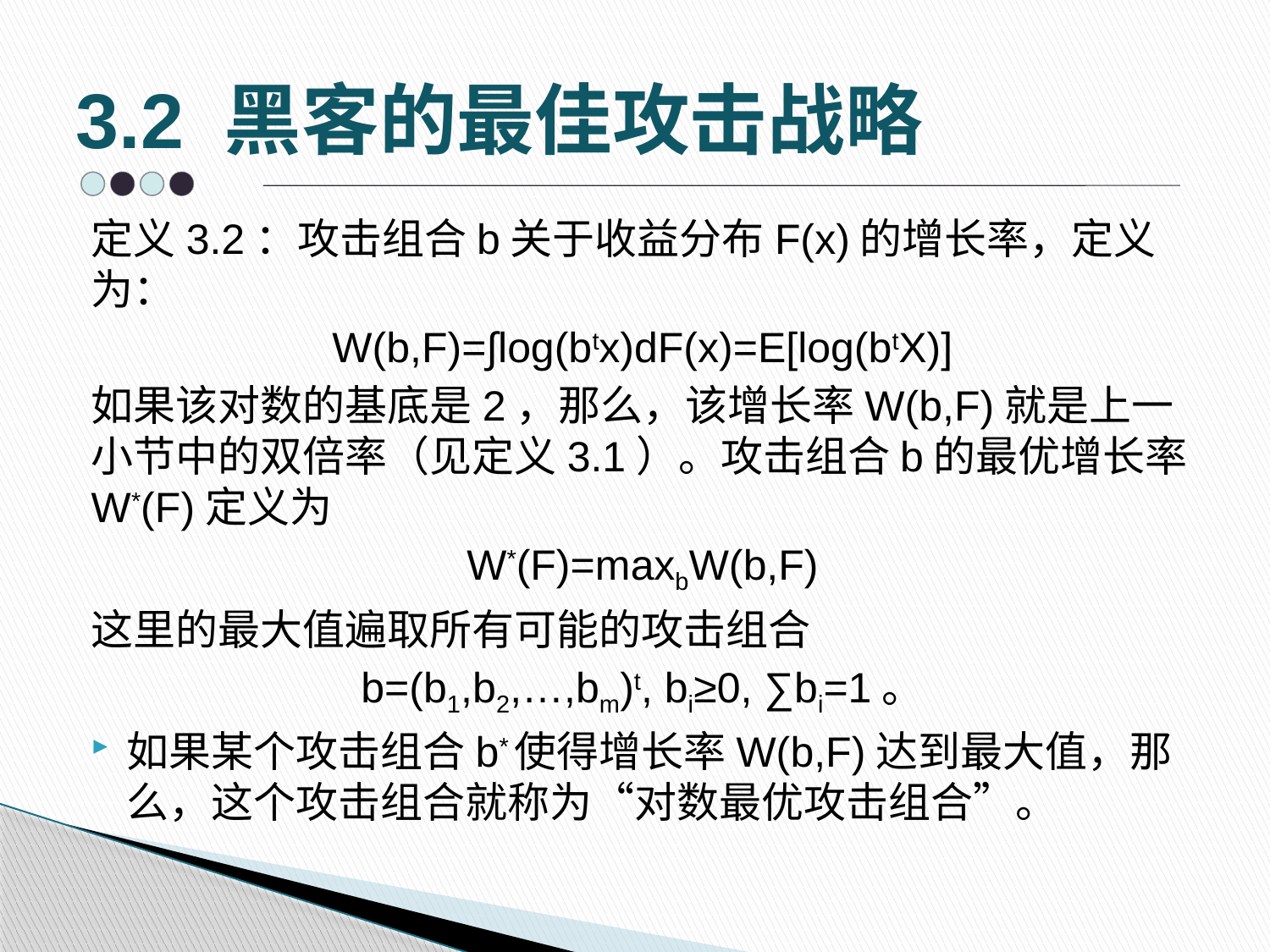

# 3.2 黑客的最佳攻击战略

定义3.2：攻击组合b关于收益分布F(x)的增长率，定义为：
W(b,F)=∫log(btx)dF(x)=E[log(btX)]
如果该对数的基底是2，那么，该增长率W(b,F)就是上一小节中的双倍率（见定义3.1）。攻击组合b的最优增长率W*(F)定义为
W*(F)=maxbW(b,F)
这里的最大值遍取所有可能的攻击组合
b=(b1,b2,…,bm)t, bi≥0, ∑bi=1。
如果某个攻击组合b*使得增长率W(b,F)达到最大值，那么，这个攻击组合就称为“对数最优攻击组合”。